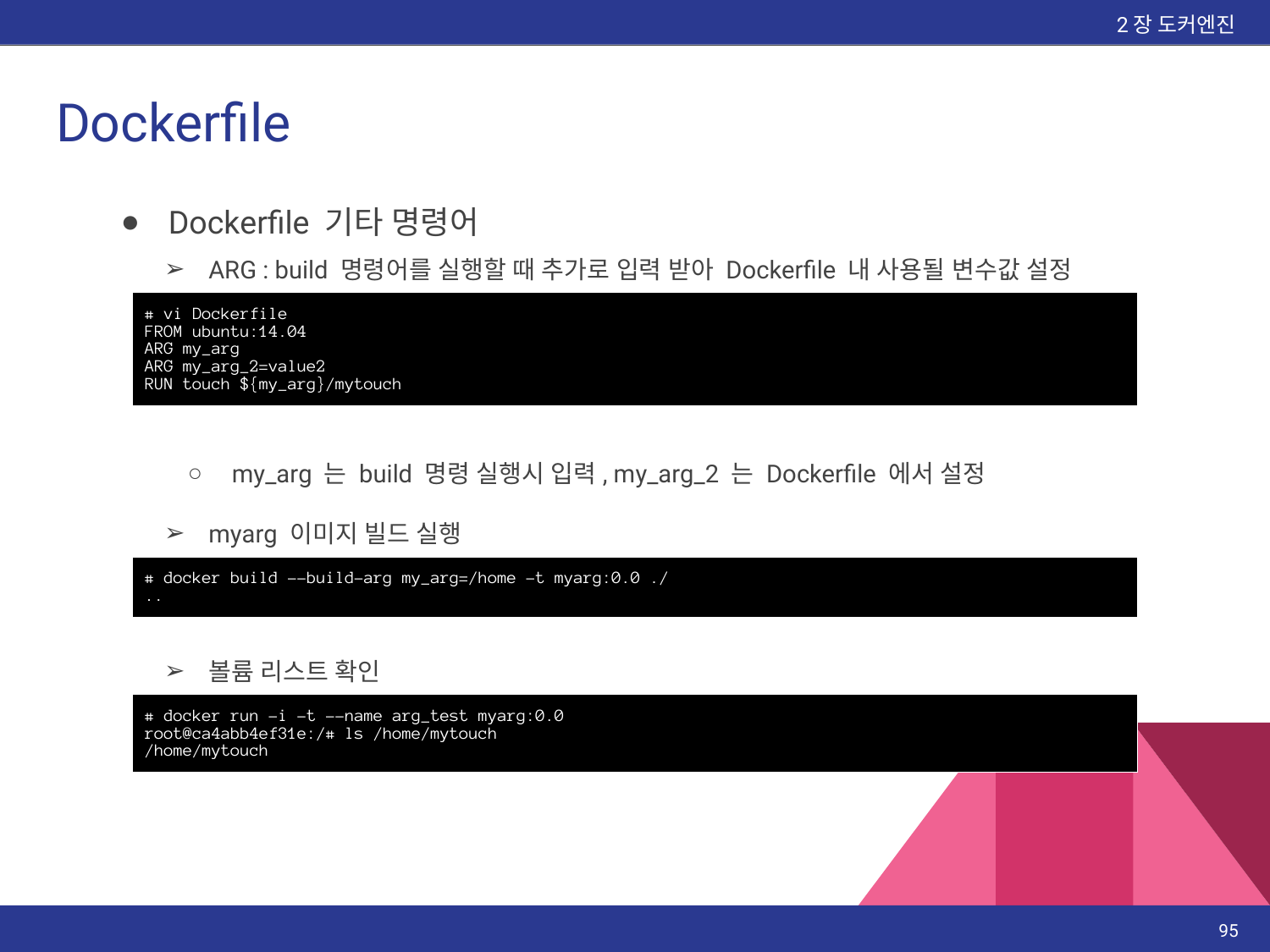

2장 도커엔진
# Dockerfile
Dockerfile 기타 명령어
ARG : build 명령어를 실행할 때 추가로 입력 받아 Dockerfile 내 사용될 변수값 설정

| # vi Dockerfile FROM ubuntu:14.04 ARG my\_arg ARG my\_arg\_2=value2 RUN touch ${my\_arg}/mytouch |
| --- |
my_arg 는 build 명령 실행시 입력, my_arg_2 는 Dockerfile 에서 설정
myarg 이미지 빌드 실행

| # docker build --build-arg my\_arg=/home -t myarg:0.0 ./ .. |
| --- |
볼륨 리스트 확인

| # docker run -i -t --name arg\_test myarg:0.0 root@ca4abb4ef31e:/# ls /home/mytouch /home/mytouch |
| --- |
95